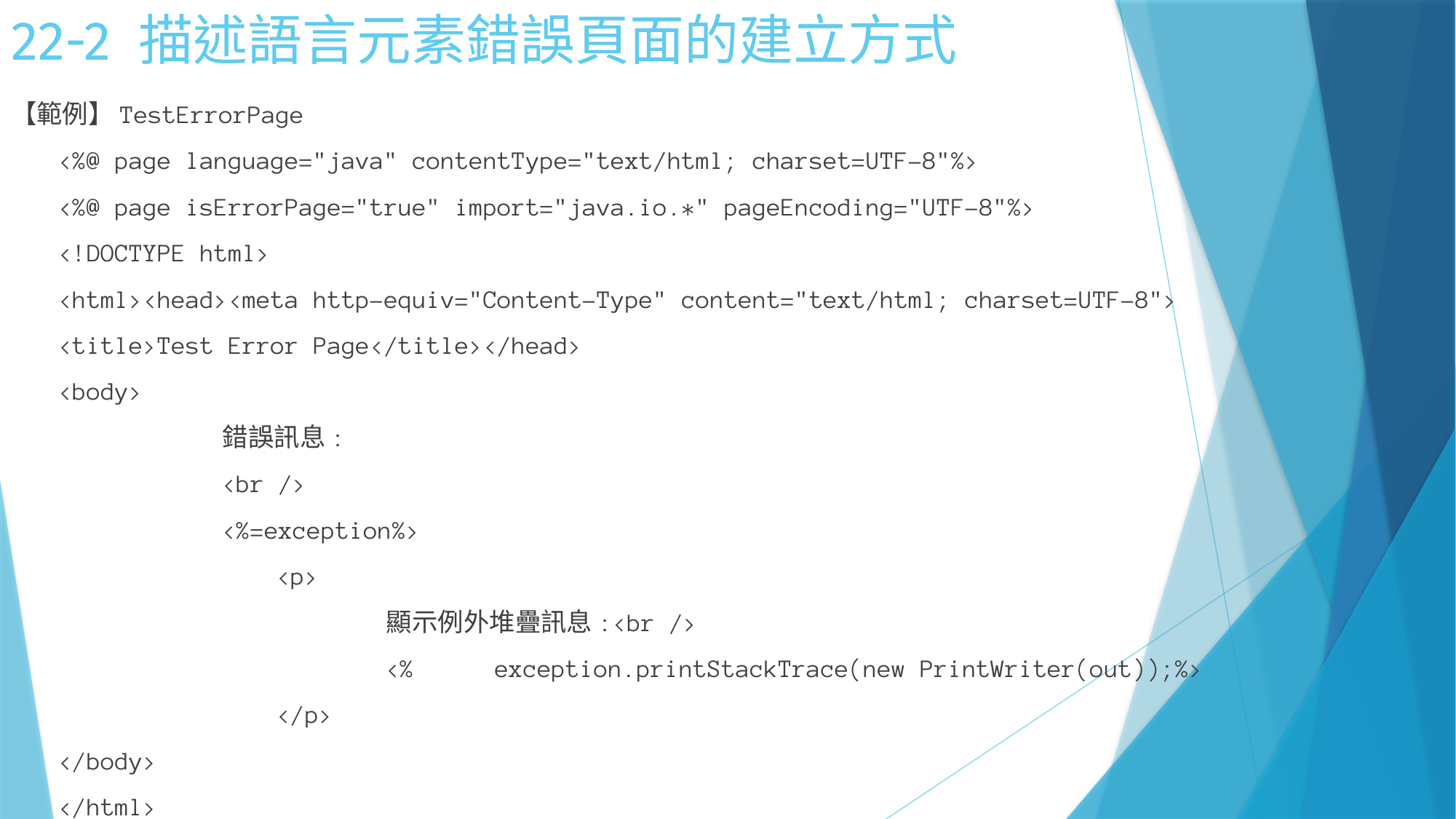

# 22-2 描述語言元素錯誤頁面的建立方式
【範例】TestErrorPage
<%@ page language="java" contentType="text/html; charset=UTF-8"%>
<%@ page isErrorPage="true" import="java.io.*" pageEncoding="UTF-8"%>
<!DOCTYPE html>
<html><head><meta http-equiv="Content-Type" content="text/html; charset=UTF-8">
<title>Test Error Page</title></head>
<body>
	錯誤訊息:
	<br />
	<%=exception%>
	<p>
		顯示例外堆疊訊息:<br />
		<%	exception.printStackTrace(new PrintWriter(out));%>
	</p>
</body>
</html>